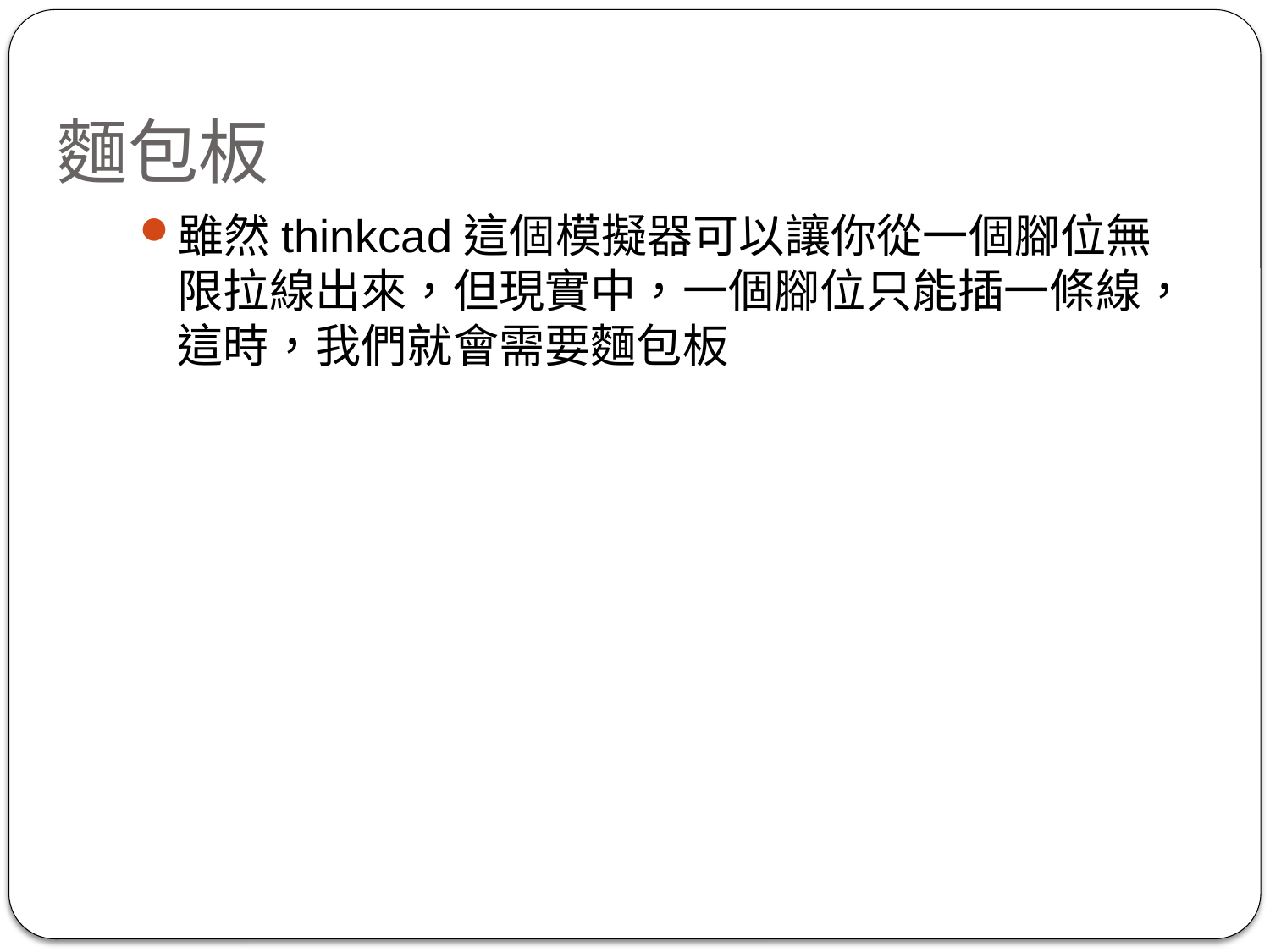

# 麵包板
雖然thinkcad這個模擬器可以讓你從一個腳位無限拉線出來，但現實中，一個腳位只能插一條線，這時，我們就會需要麵包板